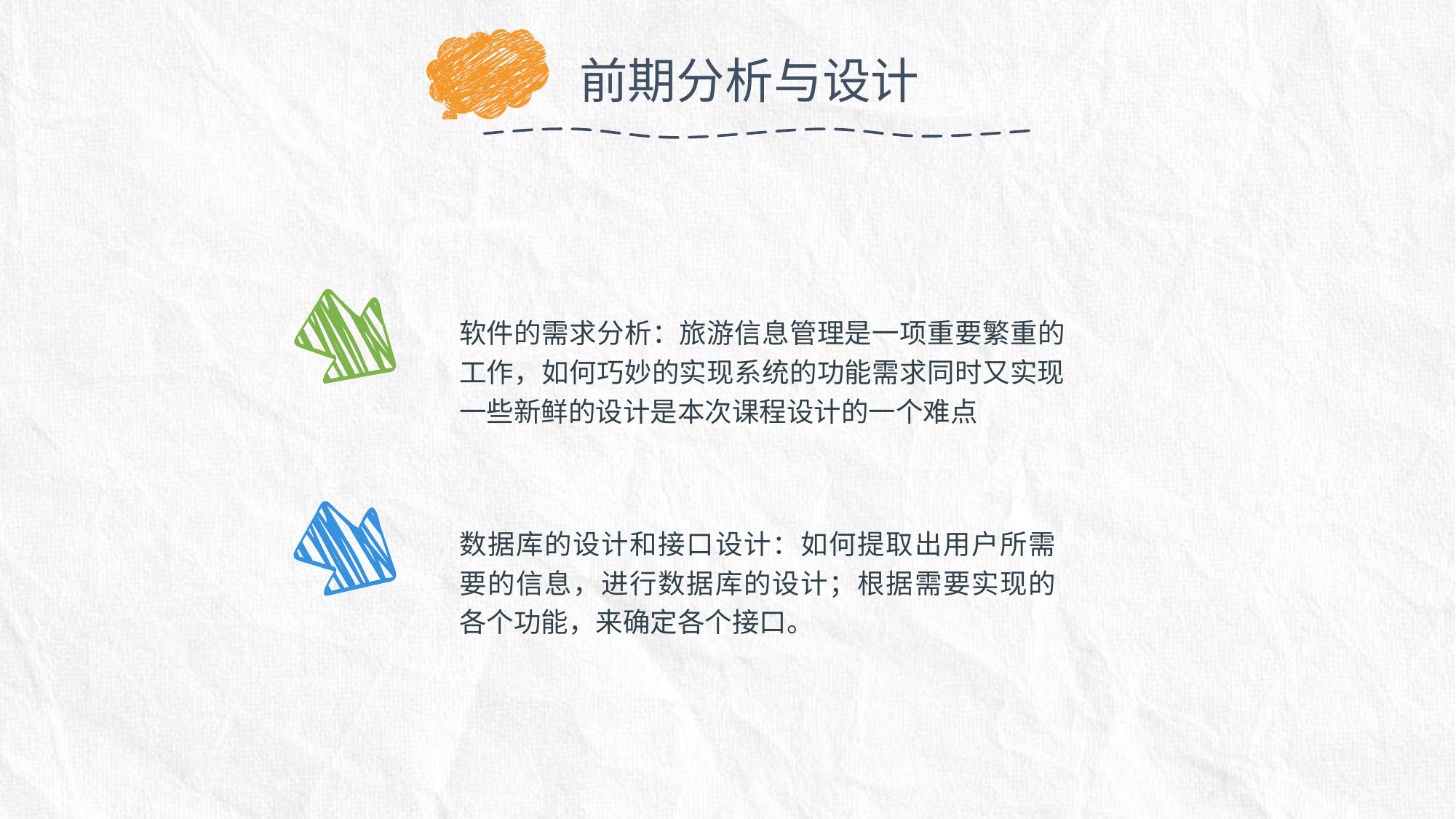

前期分析与设计

软件的需求分析：旅游信息管理是一项重要繁重的工作，如何巧妙的实现系统的功能需求同时又实现一些新鲜的设计是本次课程设计的一个难点

数据库的设计和接口设计：如何提取出用户所需要的信息，进行数据库的设计；根据需要实现的各个功能，来确定各个接口。